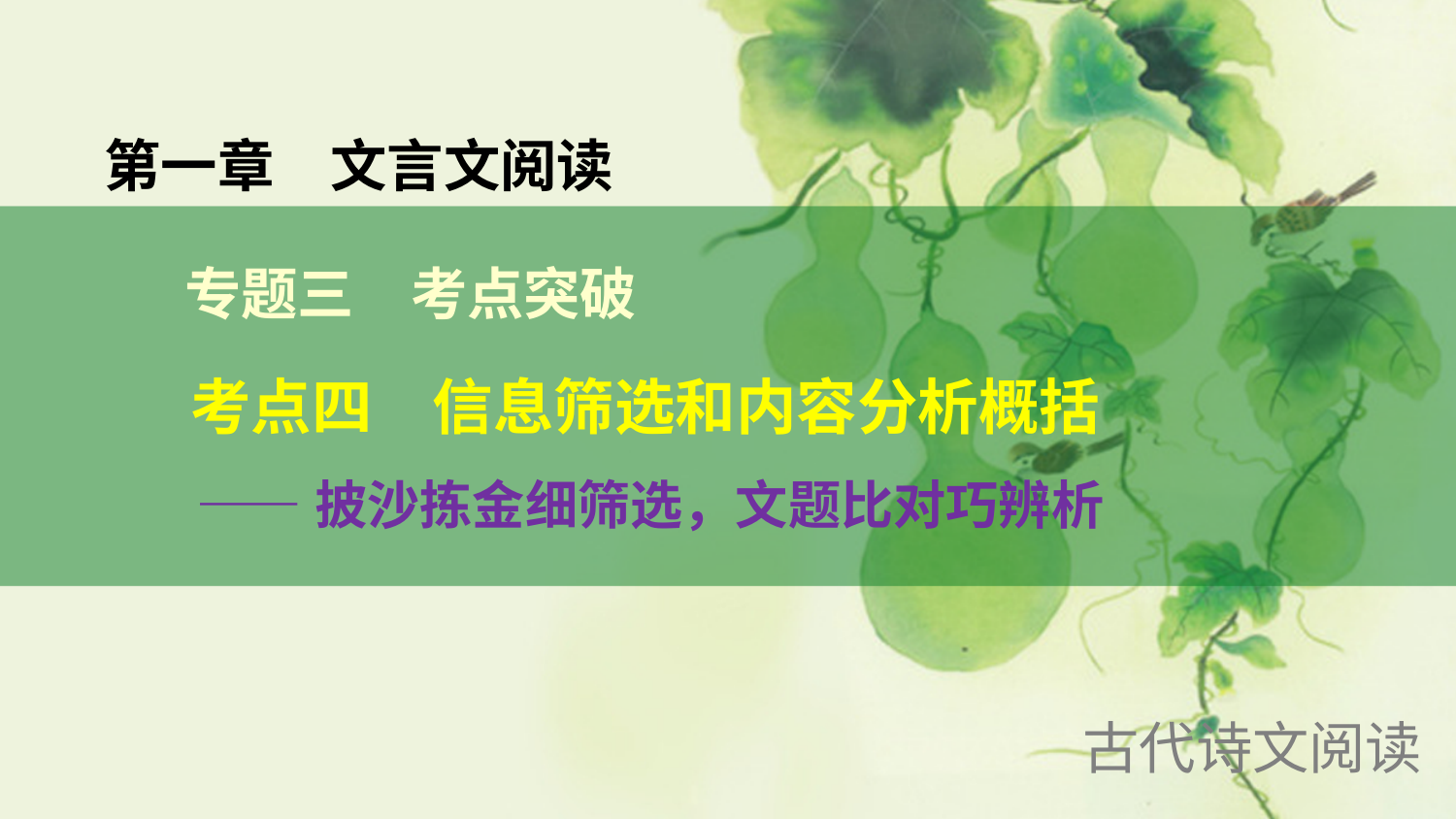

第一章　文言文阅读
专题三　考点突破
考点四　信息筛选和内容分析概括
——披沙拣金细筛选，文题比对巧辨析
古代诗文阅读